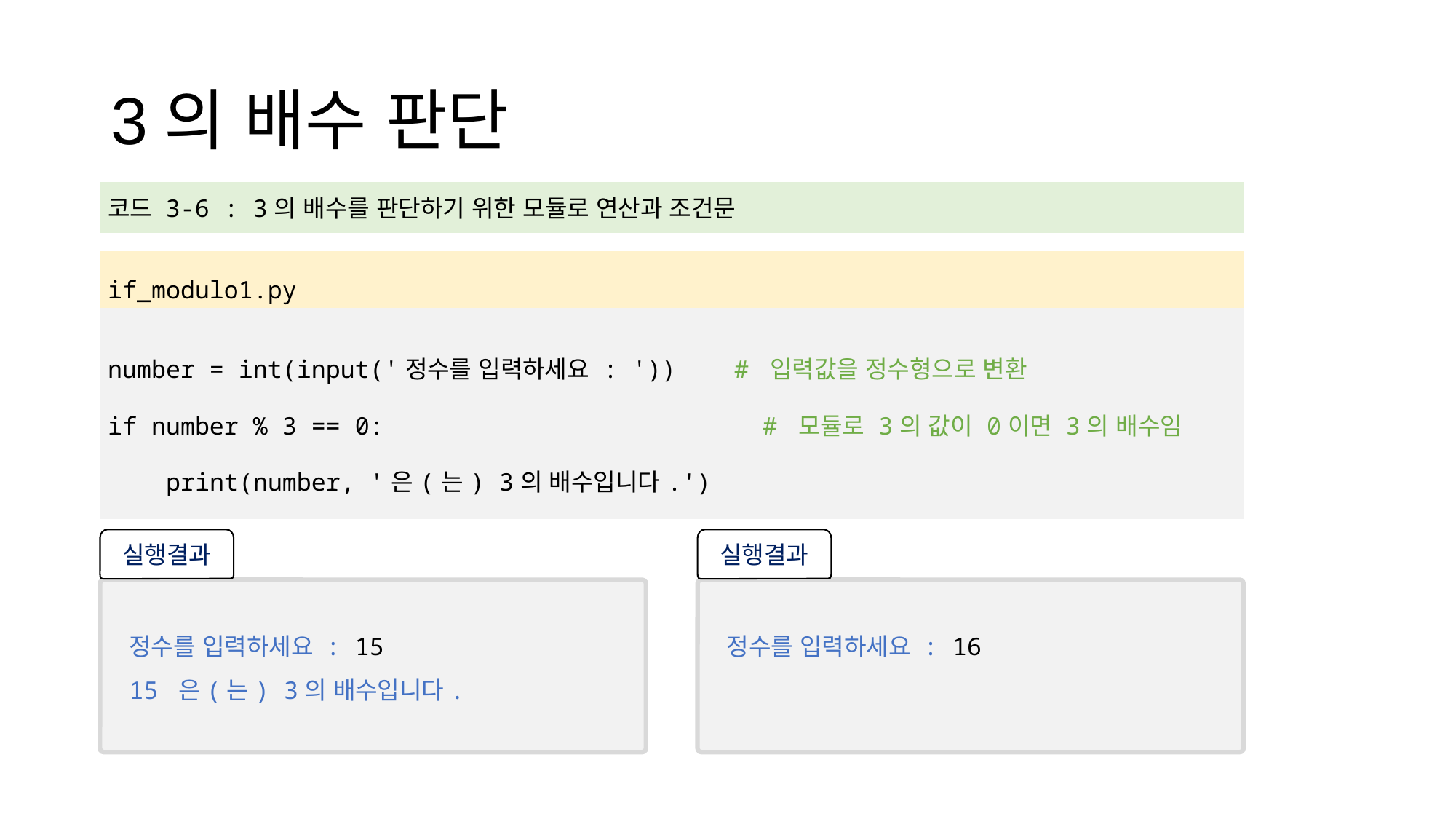

# 3의 배수 판단
| 코드 3-6 : 3의 배수를 판단하기 위한 모듈로 연산과 조건문 |
| --- |
|  |
| if\_modulo1.py |
| number = int(input('정수를 입력하세요 : ')) # 입력값을 정수형으로 변환 if number % 3 == 0: # 모듈로 3의 값이 0이면 3의 배수임 print(number, '은(는) 3의 배수입니다.') |
실행결과

정수를 입력하세요 : 15
15 은(는) 3의 배수입니다.
실행결과

정수를 입력하세요 : 16